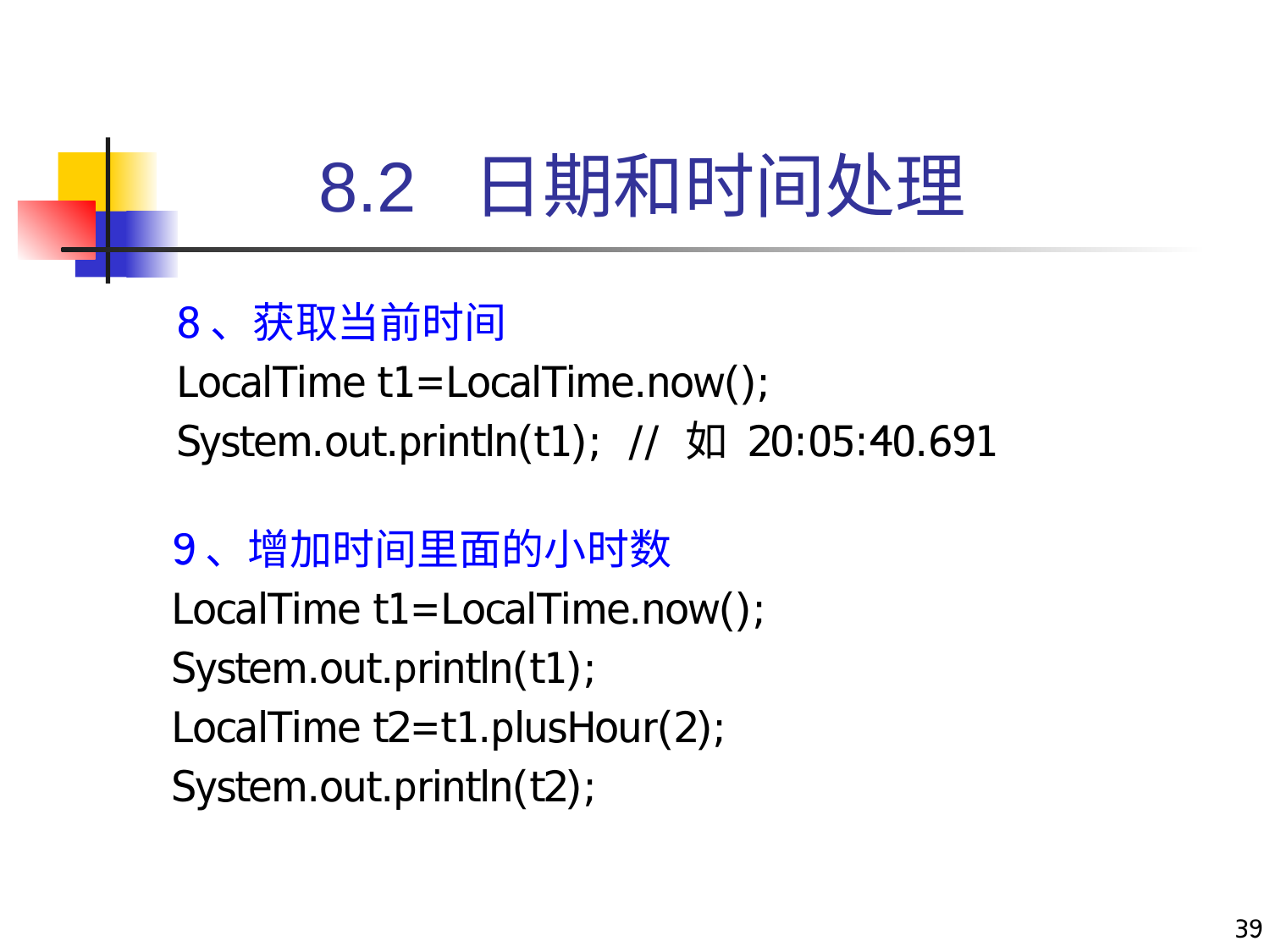

# 8.2  日期和时间处理
8、获取当前时间
LocalTime t1=LocalTime.now();
System.out.println(t1);  // 如 20:05:40.691
9、增加时间里面的小时数
LocalTime t1=LocalTime.now();
System.out.println(t1);
LocalTime t2=t1.plusHour(2);
System.out.println(t2);
39